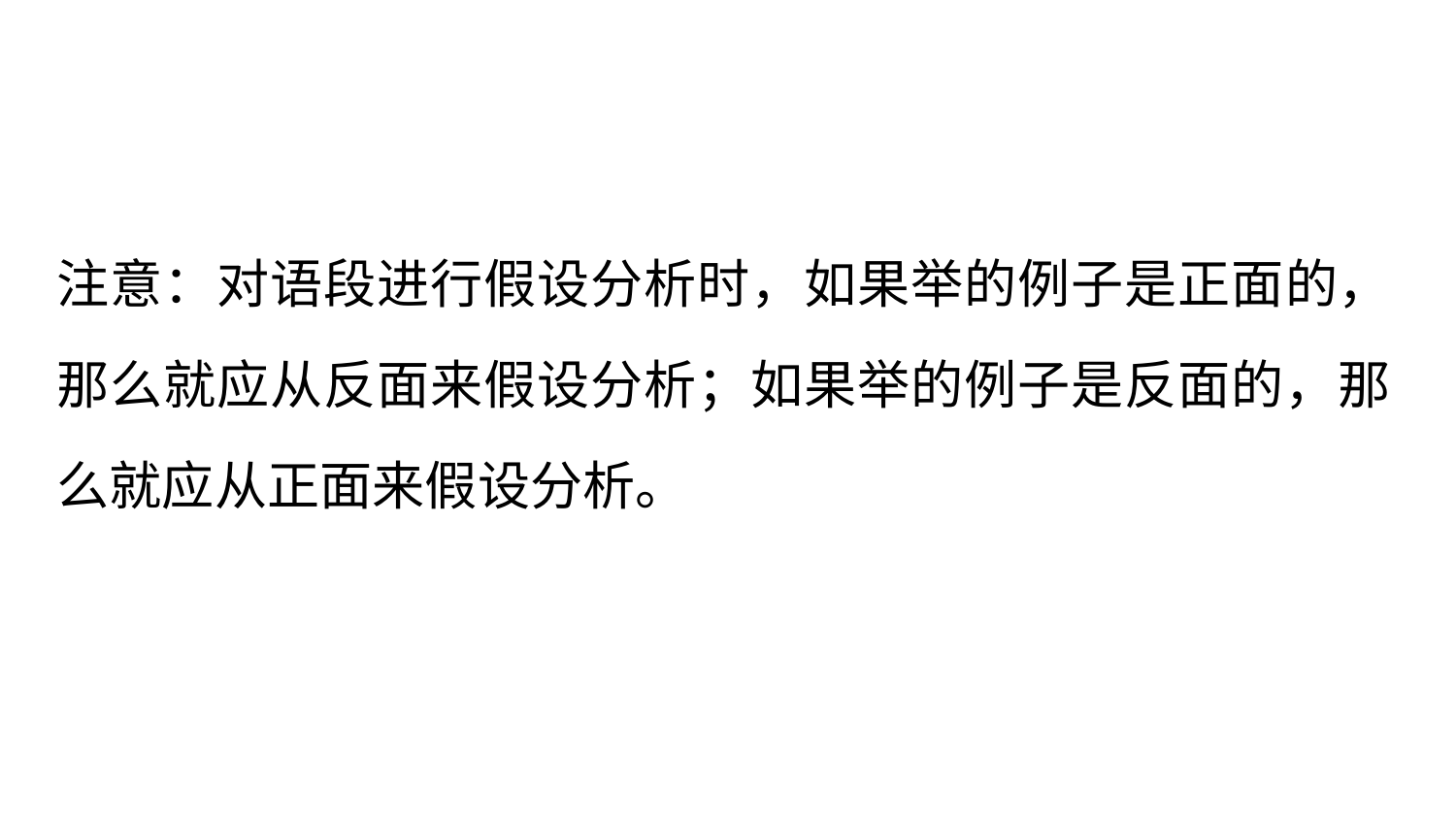

注意：对语段进行假设分析时，如果举的例子是正面的，那么就应从反面来假设分析；如果举的例子是反面的，那么就应从正面来假设分析。